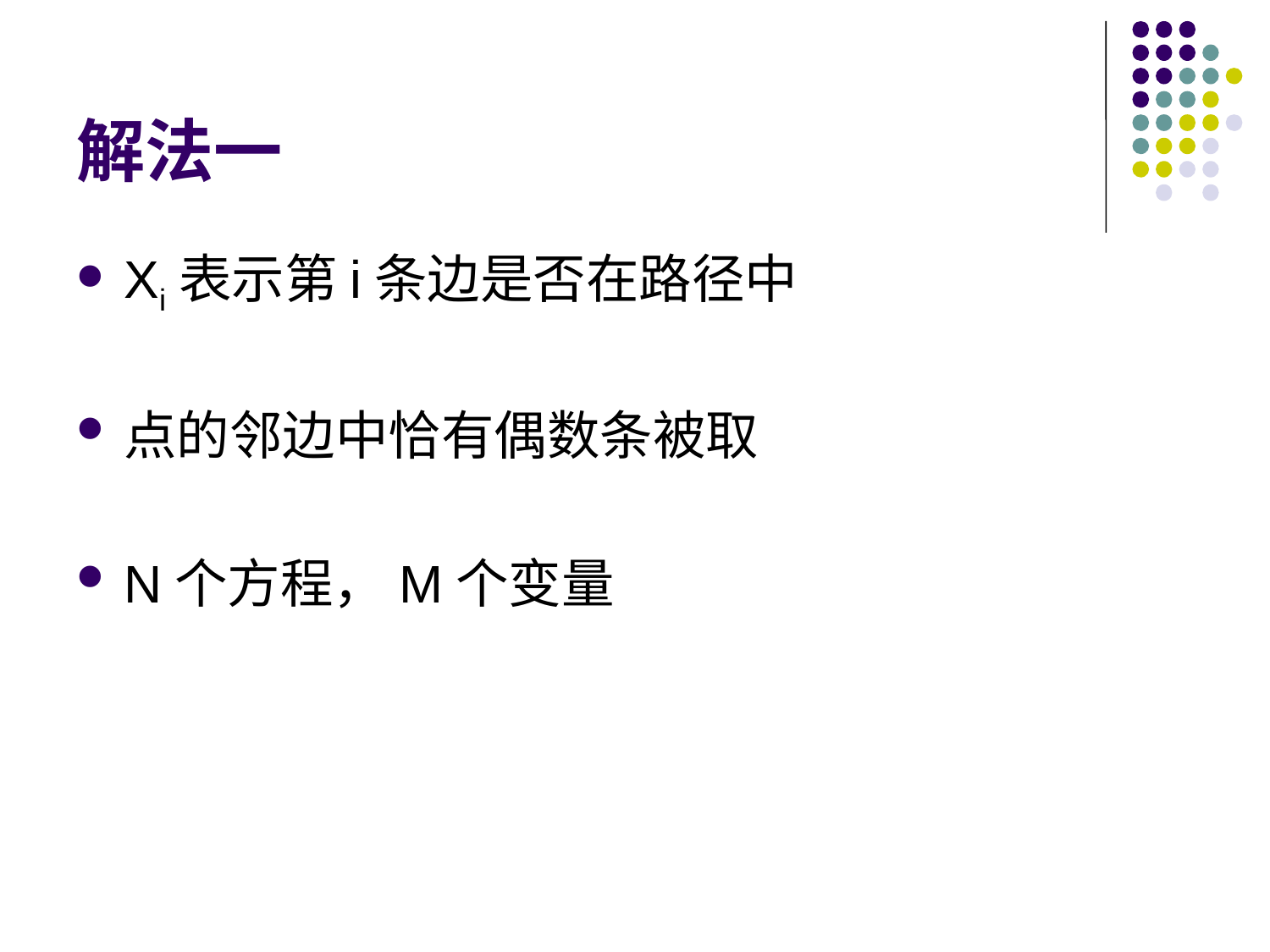

# 解法一
Xi表示第i条边是否在路径中

点的邻边中恰有偶数条被取

N个方程，M个变量